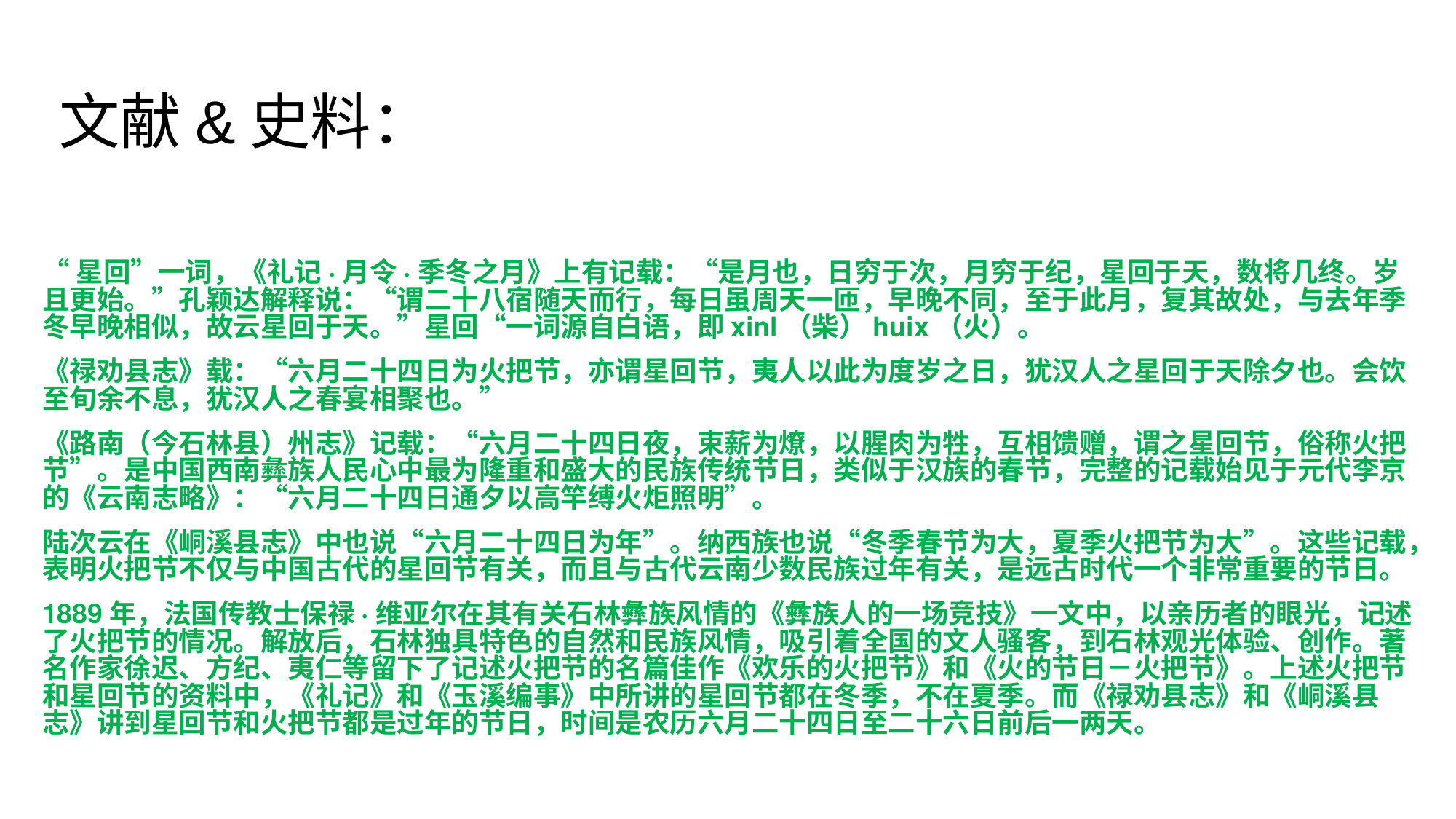

文献&史料：

“星回”一词，《礼记·月令·季冬之月》上有记载：“是月也，日穷于次，月穷于纪，星回于天，数将几终。岁且更始。”孔颖达解释说：“谓二十八宿随天而行，每日虽周天一匝，早晚不同，至于此月，复其故处，与去年季冬早晚相似，故云星回于天。”星回“一词源自白语，即xinl（柴）huix（火）。
《禄劝县志》载：“六月二十四日为火把节，亦谓星回节，夷人以此为度岁之日，犹汉人之星回于天除夕也。会饮至旬余不息，犹汉人之春宴相聚也。”
《路南（今石林县）州志》记载：“六月二十四日夜，束薪为燎，以腥肉为牲，互相馈赠，谓之星回节，俗称火把节”。是中国西南彝族人民心中最为隆重和盛大的民族传统节日，类似于汉族的春节，完整的记载始见于元代李京的《云南志略》：“六月二十四日通夕以高竿缚火炬照明”。
陆次云在《峒溪县志》中也说“六月二十四日为年”。纳西族也说“冬季春节为大，夏季火把节为大”。这些记载，表明火把节不仅与中国古代的星回节有关，而且与古代云南少数民族过年有关，是远古时代一个非常重要的节日。
1889年，法国传教士保禄·维亚尔在其有关石林彝族风情的《彝族人的一场竞技》一文中，以亲历者的眼光，记述了火把节的情况。解放后，石林独具特色的自然和民族风情，吸引着全国的文人骚客，到石林观光体验、创作。著名作家徐迟、方纪、夷仁等留下了记述火把节的名篇佳作《欢乐的火把节》和《火的节日－火把节》。上述火把节和星回节的资料中，《礼记》和《玉溪编事》中所讲的星回节都在冬季，不在夏季。而《禄劝县志》和《峒溪县志》讲到星回节和火把节都是过年的节日，时间是农历六月二十四日至二十六日前后一两天。